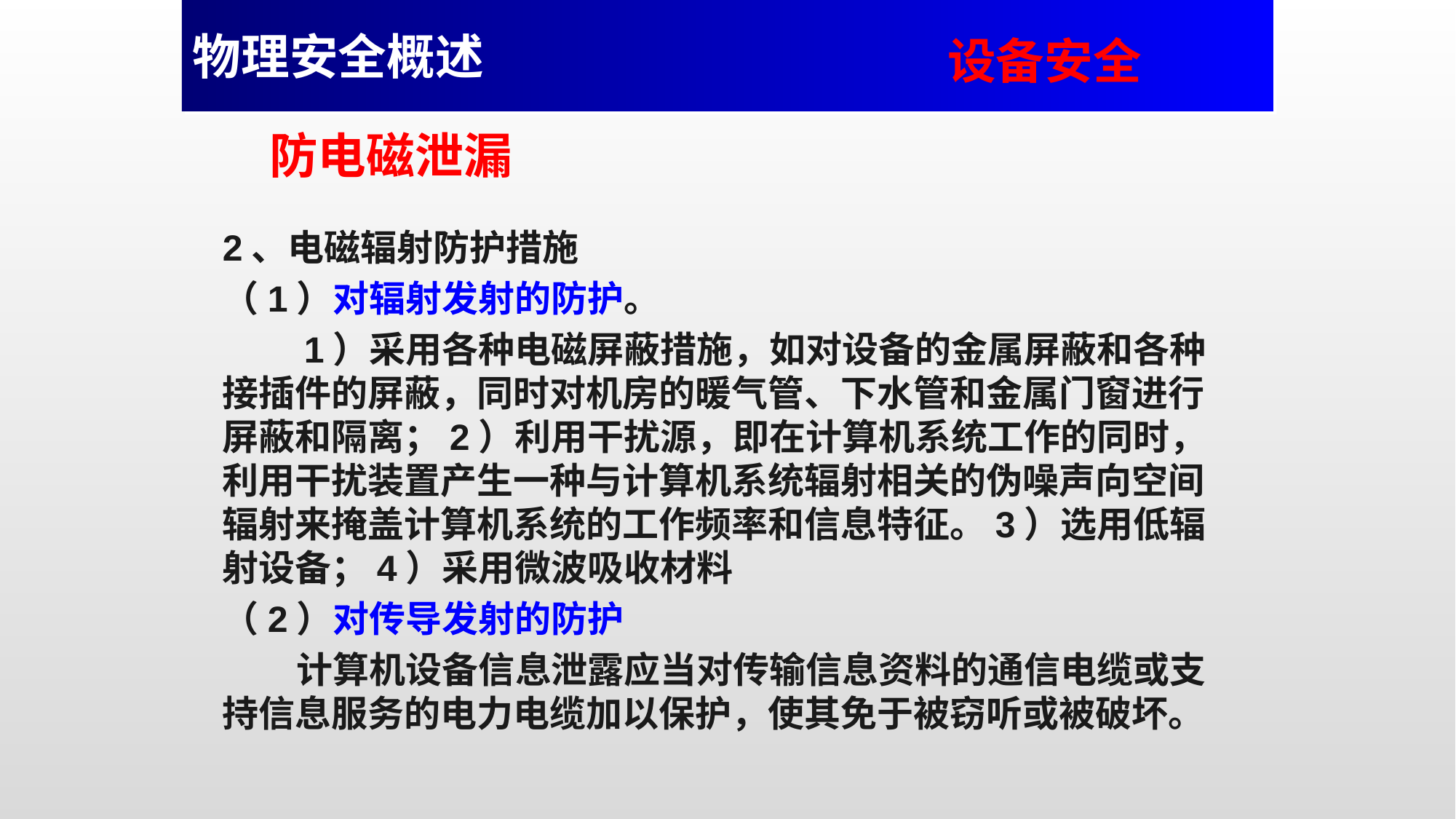

物理安全概述
设备安全
防电磁泄漏
2、电磁辐射防护措施
（1）对辐射发射的防护。
        1）采用各种电磁屏蔽措施，如对设备的金属屏蔽和各种接插件的屏蔽，同时对机房的暖气管、下水管和金属门窗进行屏蔽和隔离；2）利用干扰源，即在计算机系统工作的同时，利用干扰装置产生一种与计算机系统辐射相关的伪噪声向空间辐射来掩盖计算机系统的工作频率和信息特征。3）选用低辐射设备；4）采用微波吸收材料
（2）对传导发射的防护
        计算机设备信息泄露应当对传输信息资料的通信电缆或支持信息服务的电力电缆加以保护，使其免于被窃听或被破坏。